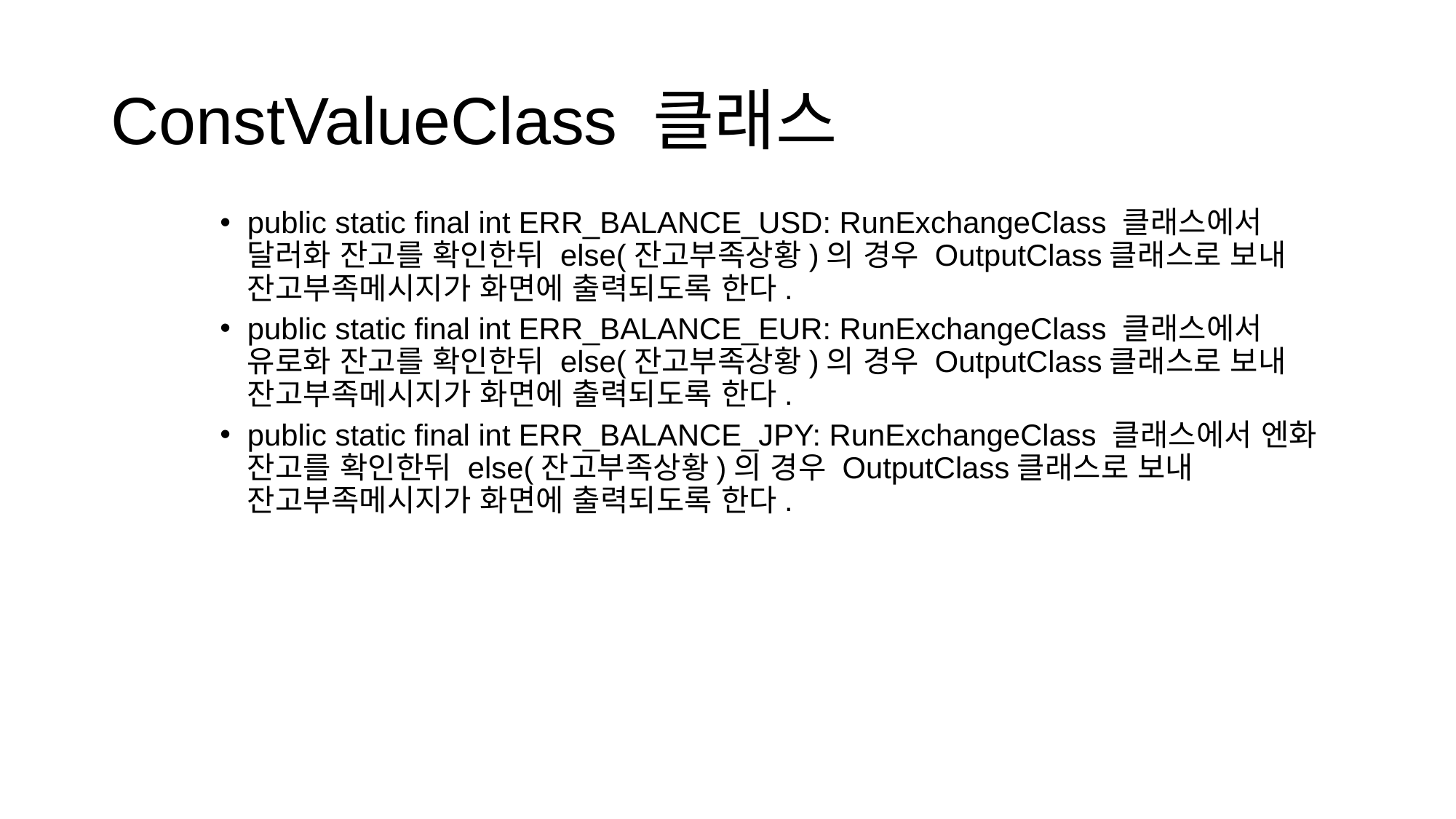

# ConstValueClass 클래스
public static final int ERR_BALANCE_USD: RunExchangeClass 클래스에서 달러화 잔고를 확인한뒤 else(잔고부족상황)의 경우 OutputClass클래스로 보내 잔고부족메시지가 화면에 출력되도록 한다.
public static final int ERR_BALANCE_EUR: RunExchangeClass 클래스에서 유로화 잔고를 확인한뒤 else(잔고부족상황)의 경우 OutputClass클래스로 보내 잔고부족메시지가 화면에 출력되도록 한다.
public static final int ERR_BALANCE_JPY: RunExchangeClass 클래스에서 엔화 잔고를 확인한뒤 else(잔고부족상황)의 경우 OutputClass클래스로 보내 잔고부족메시지가 화면에 출력되도록 한다.